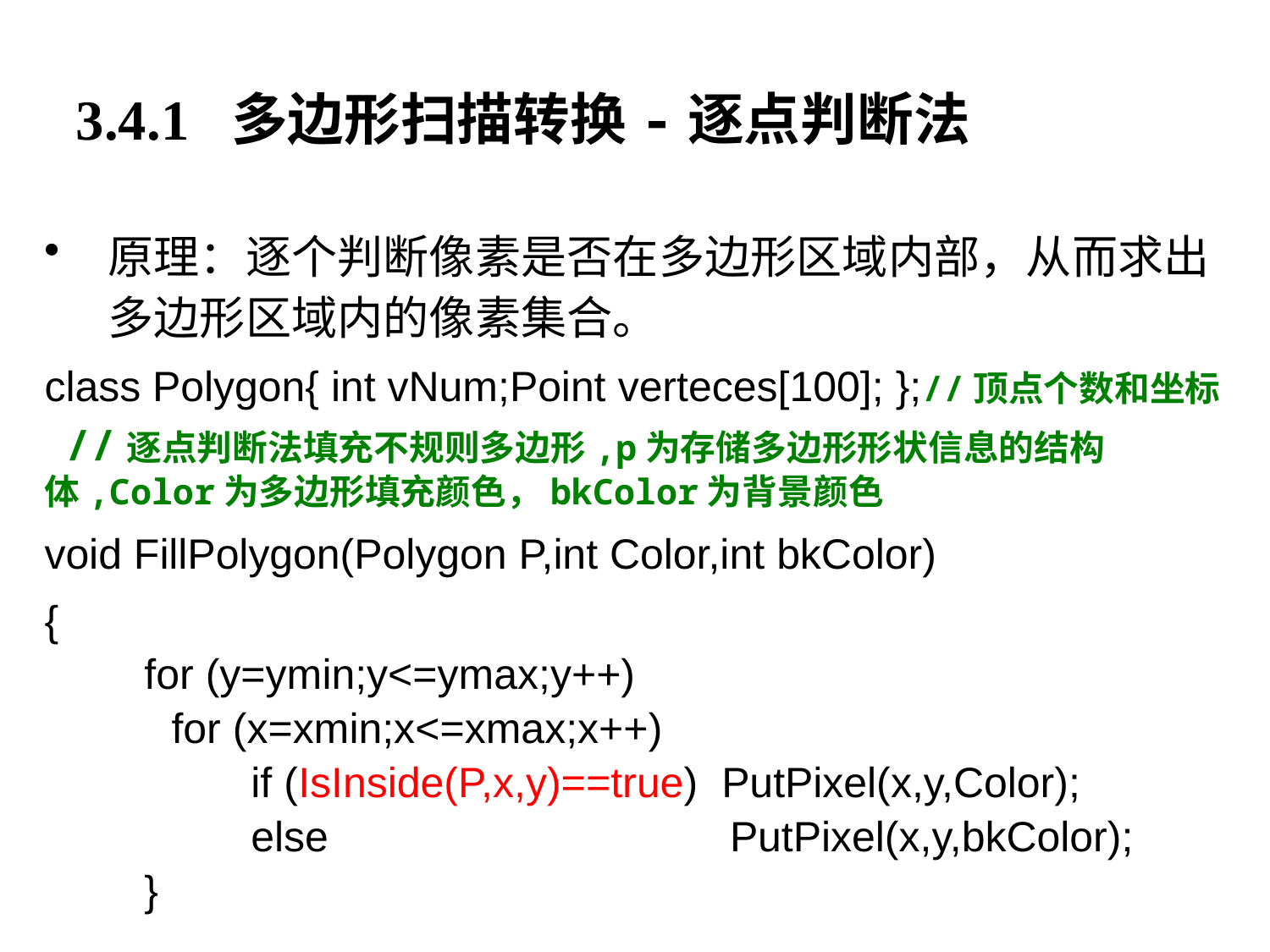

3.4.1  多边形扫描转换-逐点判断法
原理：逐个判断像素是否在多边形区域内部，从而求出多边形区域内的像素集合。
class Polygon{ int vNum;Point verteces[100]; };//顶点个数和坐标
 //逐点判断法填充不规则多边形,p为存储多边形形状信息的结构体,Color为多边形填充颜色，bkColor为背景颜色
void FillPolygon(Polygon P,int Color,int bkColor)
{
for (y=ymin;y<=ymax;y++)
	for (x=xmin;x<=xmax;x++)
         if (IsInside(P,x,y)==true)  PutPixel(x,y,Color);
         else                                  PutPixel(x,y,bkColor);
}